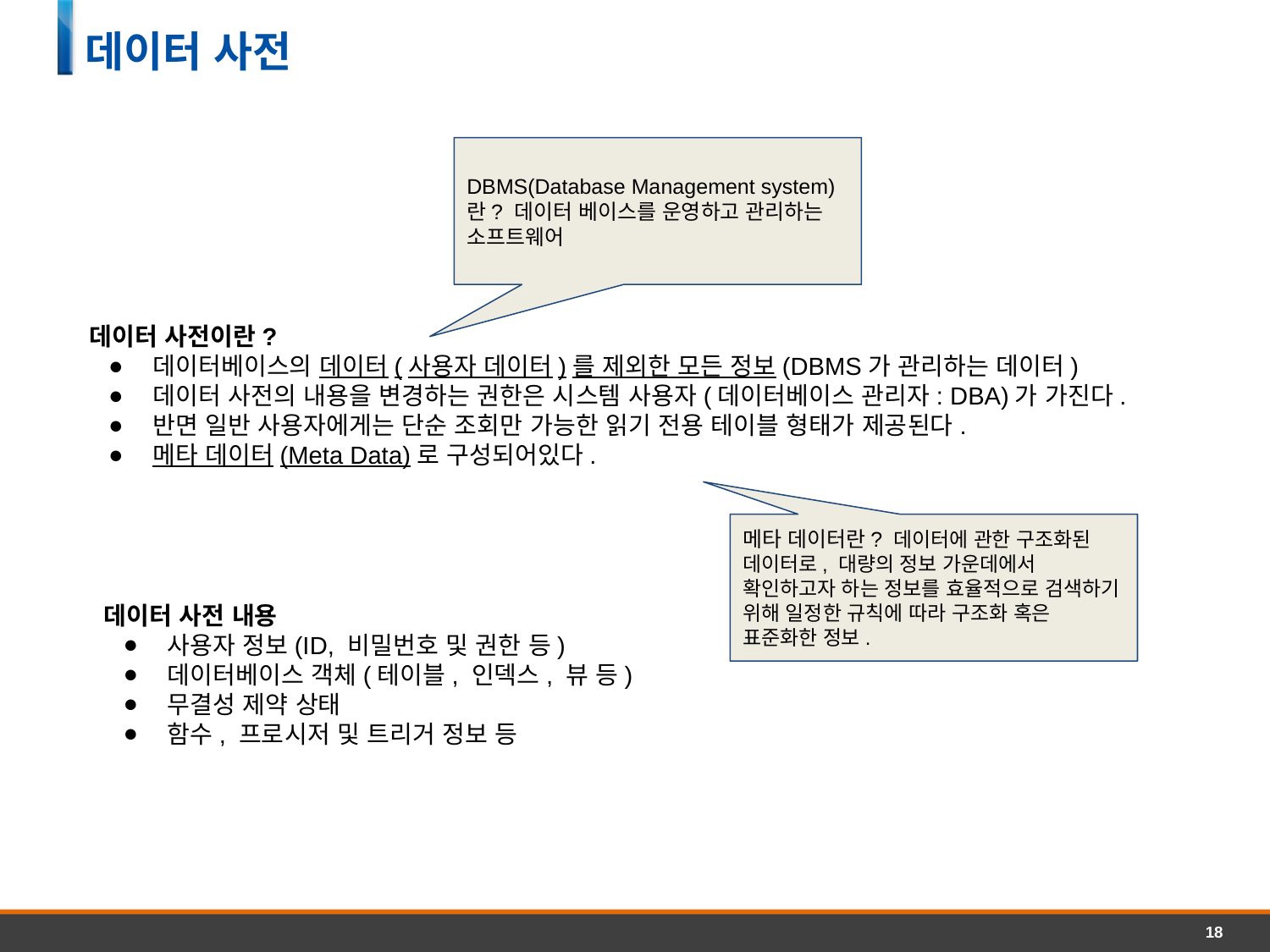

데이터 사전
DBMS(Database Management system)란? 데이터 베이스를 운영하고 관리하는 소프트웨어
데이터 사전이란?
데이터베이스의 데이터(사용자 데이터)를 제외한 모든 정보(DBMS가 관리하는 데이터)
데이터 사전의 내용을 변경하는 권한은 시스템 사용자(데이터베이스 관리자: DBA)가 가진다.
반면 일반 사용자에게는 단순 조회만 가능한 읽기 전용 테이블 형태가 제공된다.
메타 데이터(Meta Data)로 구성되어있다.
메타 데이터란? 데이터에 관한 구조화된 데이터로, 대량의 정보 가운데에서 확인하고자 하는 정보를 효율적으로 검색하기 위해 일정한 규칙에 따라 구조화 혹은 표준화한 정보.
데이터 사전 내용
사용자 정보(ID, 비밀번호 및 권한 등)
데이터베이스 객체(테이블, 인덱스, 뷰 등)
무결성 제약 상태
함수, 프로시저 및 트리거 정보 등